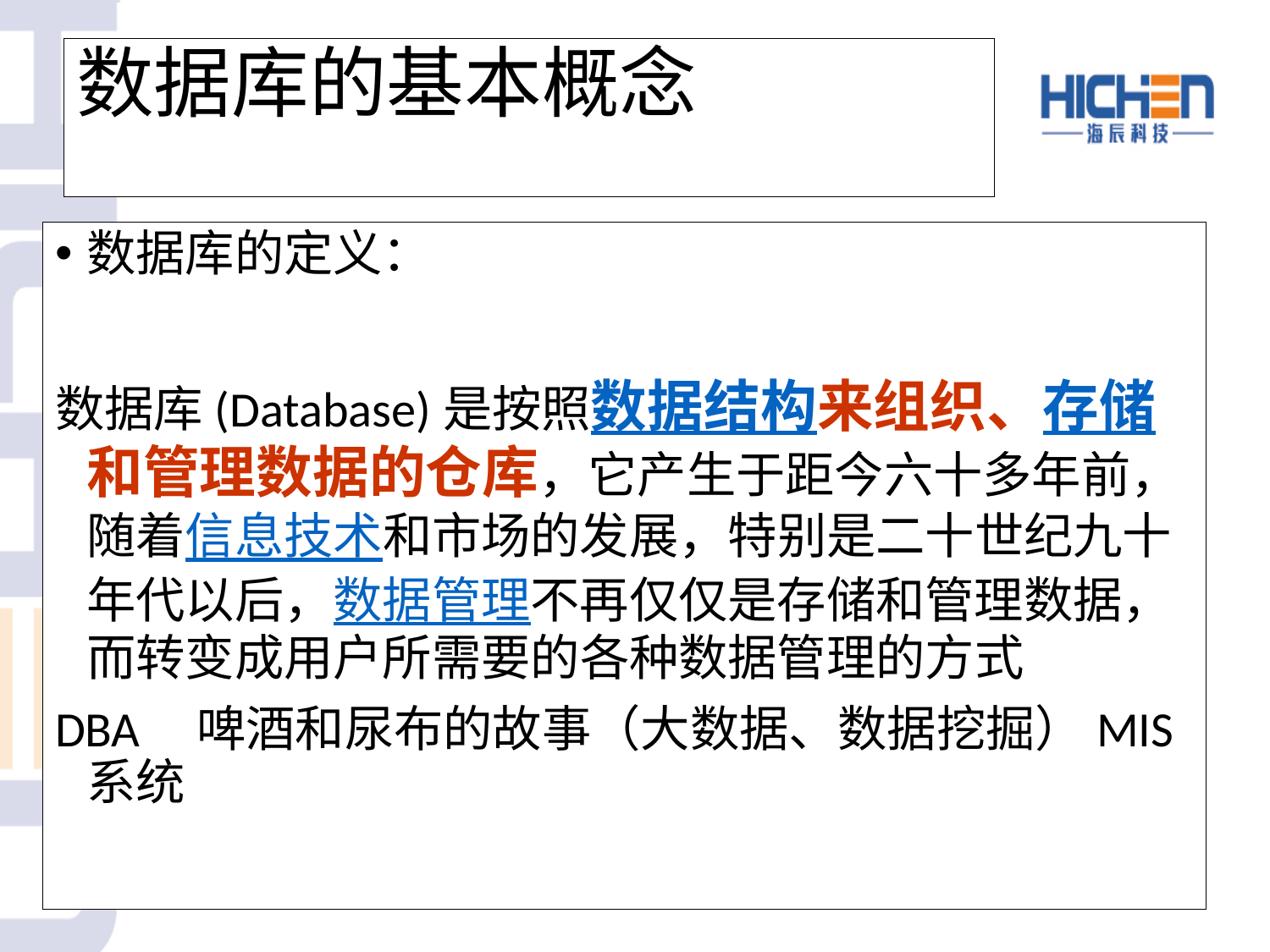

# 数据库的基本概念
数据库的定义：

数据库(Database)是按照数据结构来组织、存储和管理数据的仓库，它产生于距今六十多年前，随着信息技术和市场的发展，特别是二十世纪九十年代以后，数据管理不再仅仅是存储和管理数据，而转变成用户所需要的各种数据管理的方式
DBA    啤酒和尿布的故事（大数据、数据挖掘）MIS系统